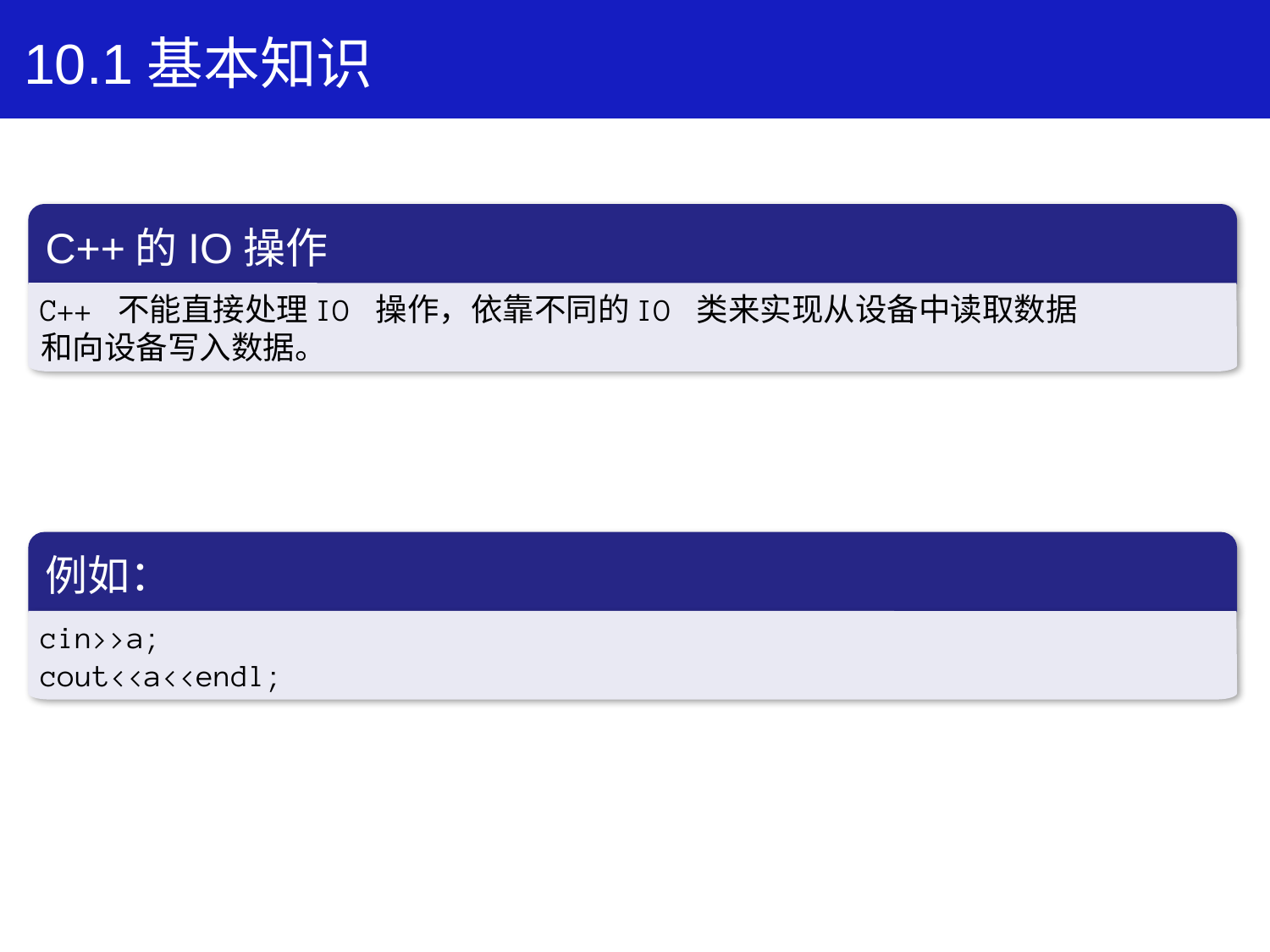

10.1基本知识
C++的IO操作
C++ 不能直接处理IO 操作，依靠不同的IO 类来实现从设备中读取数据
和向设备写入数据。
例如：
cin>>a;
cout<<a<<endl;
4